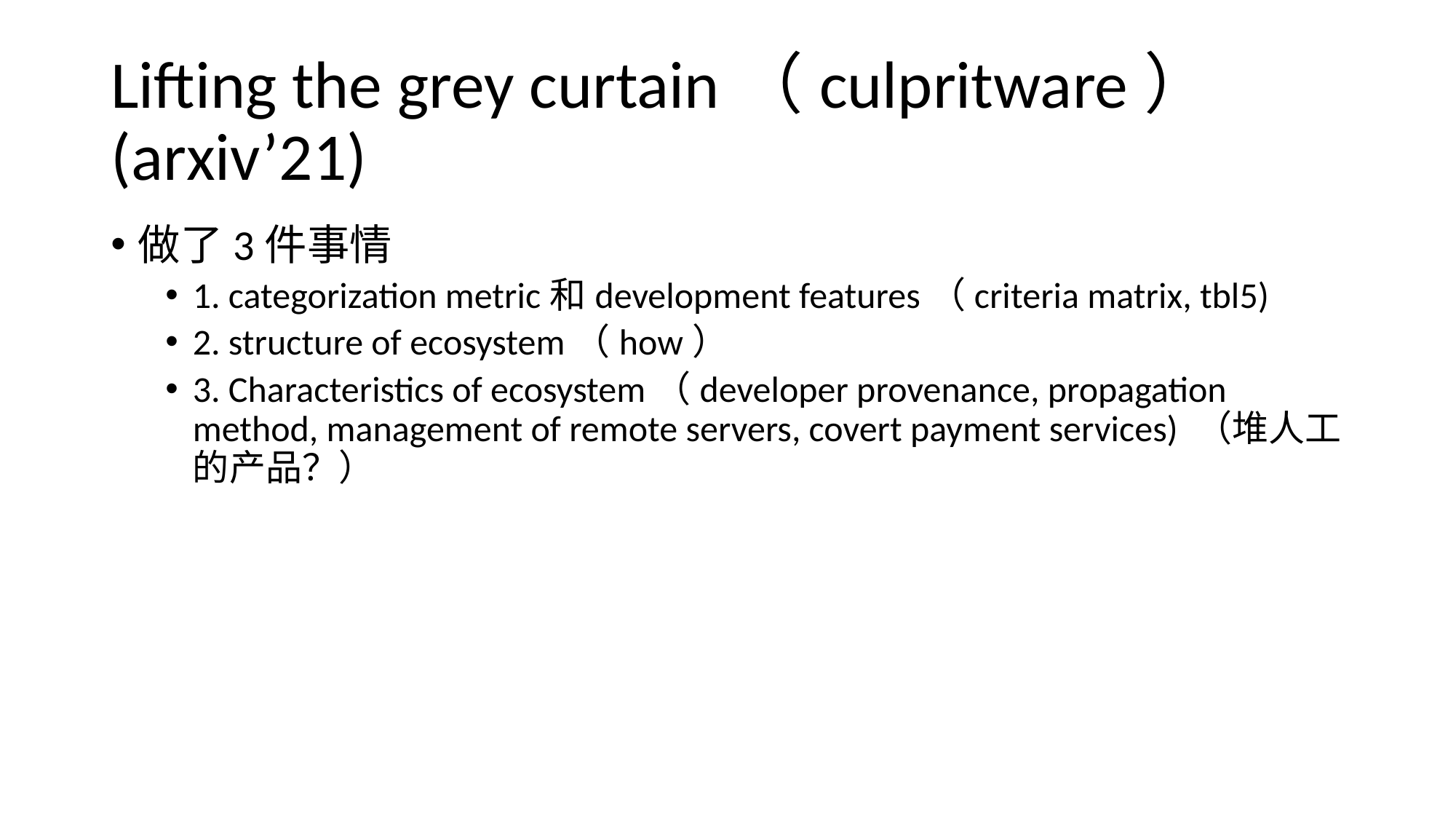

# Lifting the grey curtain（culpritware） (arxiv’21)
做了3件事情
1. categorization metric和development features（criteria matrix, tbl5)
2. structure of ecosystem（how）
3. Characteristics of ecosystem（developer provenance, propagation method, management of remote servers, covert payment services) （堆人工的产品？）